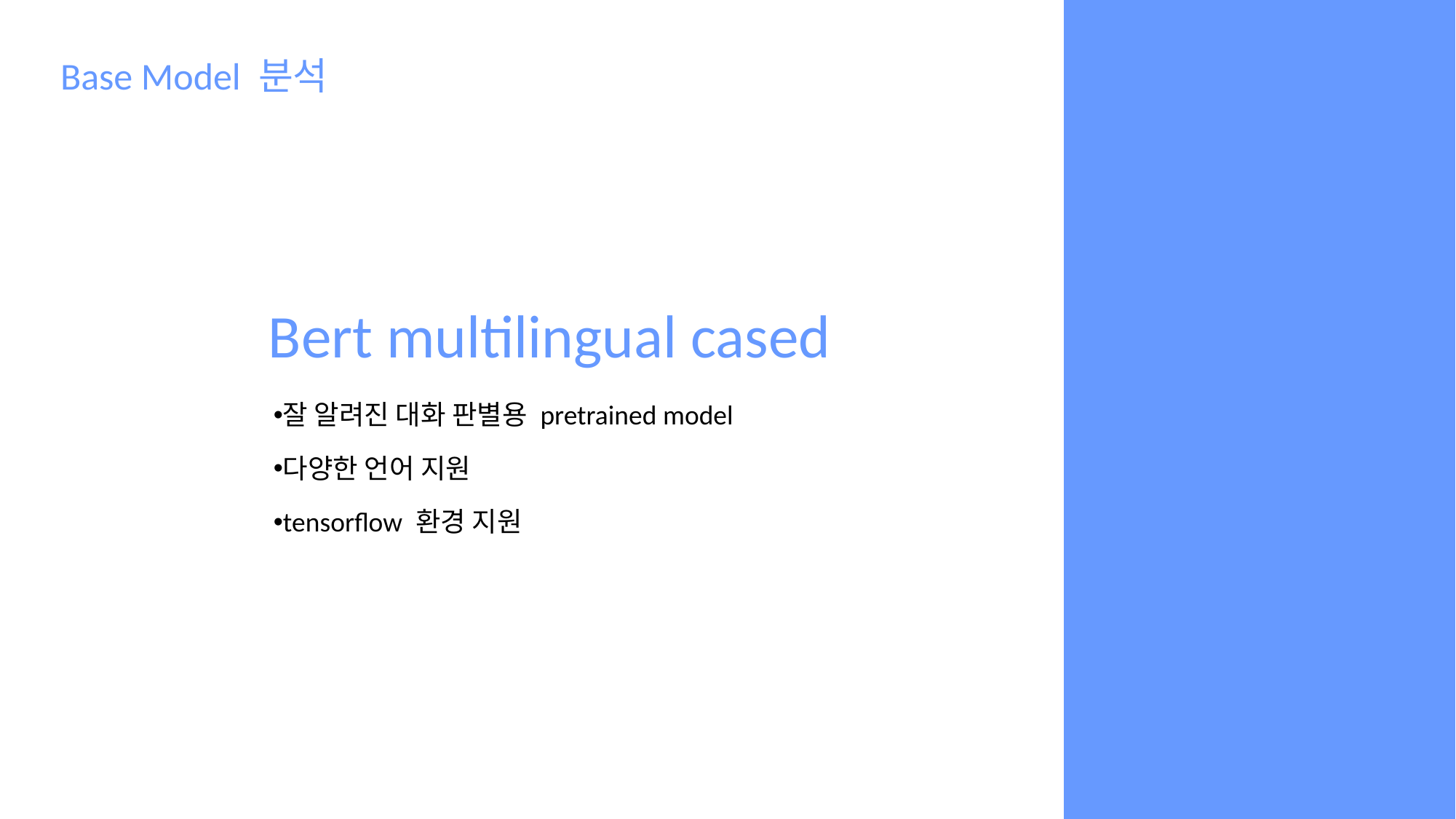

Base Model 분석
Bert multilingual cased

잘 알려진 대화 판별용 pretrained model
다양한 언어 지원
tensorflow 환경 지원